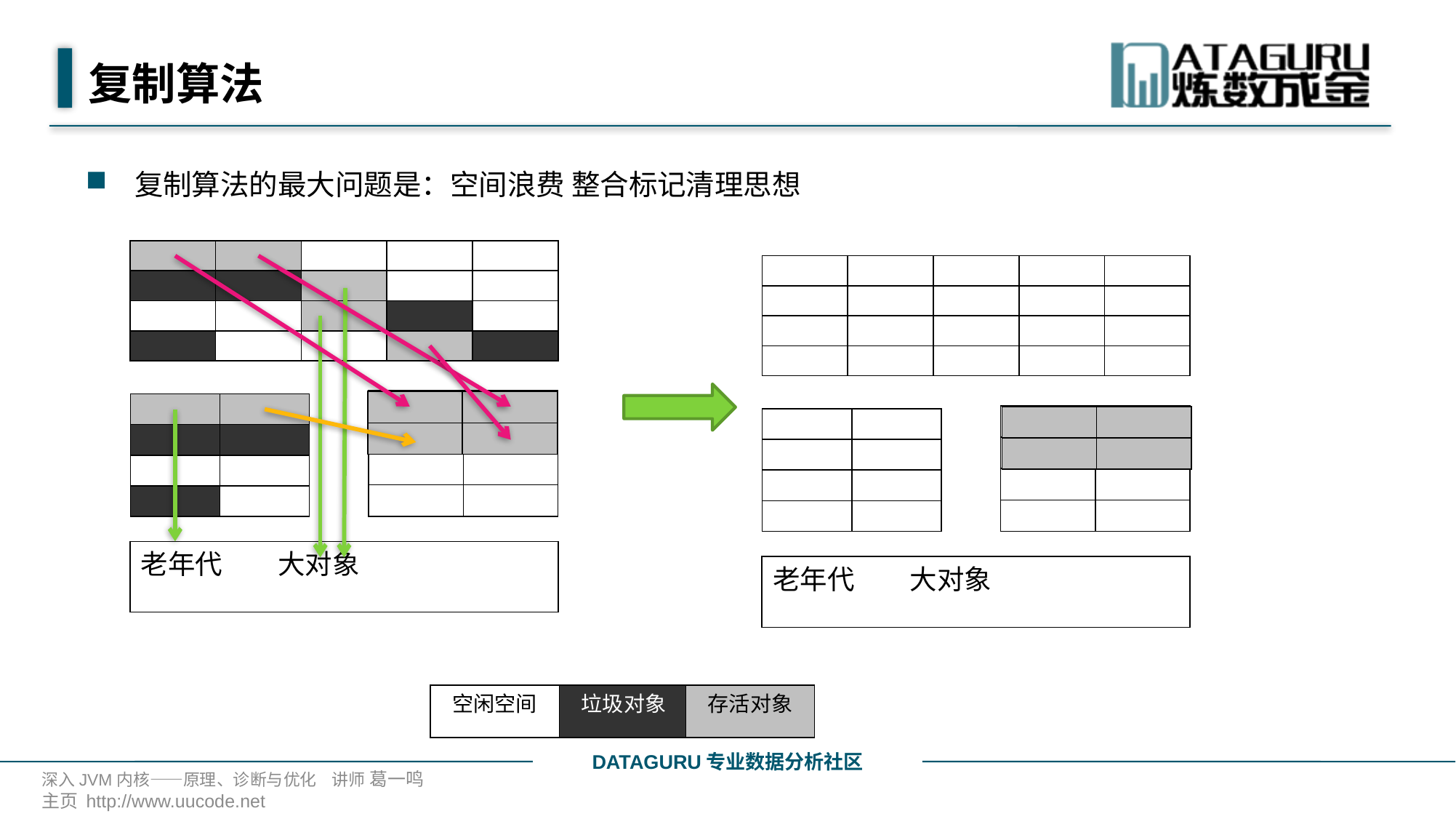

# 复制算法
复制算法的最大问题是：空间浪费 整合标记清理思想

老年代         大对象
老年代         大对象
空闲空间
垃圾对象
存活对象